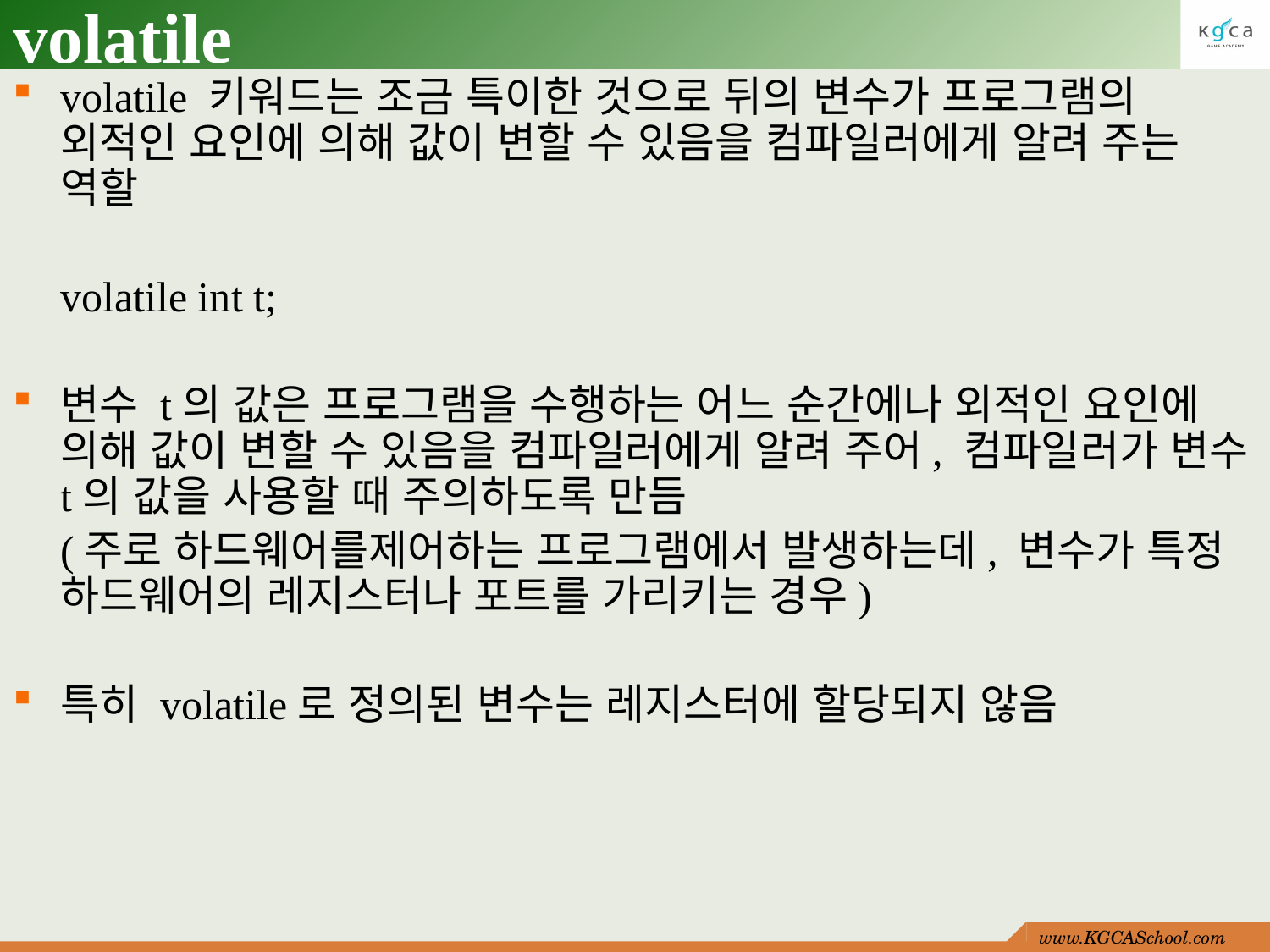

# volatile
volatile 키워드는 조금 특이한 것으로 뒤의 변수가 프로그램의 외적인 요인에 의해 값이 변할 수 있음을 컴파일러에게 알려 주는 역할

	volatile int t;

변수 t의 값은 프로그램을 수행하는 어느 순간에나 외적인 요인에 의해 값이 변할 수 있음을 컴파일러에게 알려 주어, 컴파일러가 변수 t의 값을 사용할 때 주의하도록 만듬
	(주로 하드웨어를제어하는 프로그램에서 발생하는데, 변수가 특정 하드웨어의 레지스터나 포트를 가리키는 경우)

특히 volatile로 정의된 변수는 레지스터에 할당되지 않음